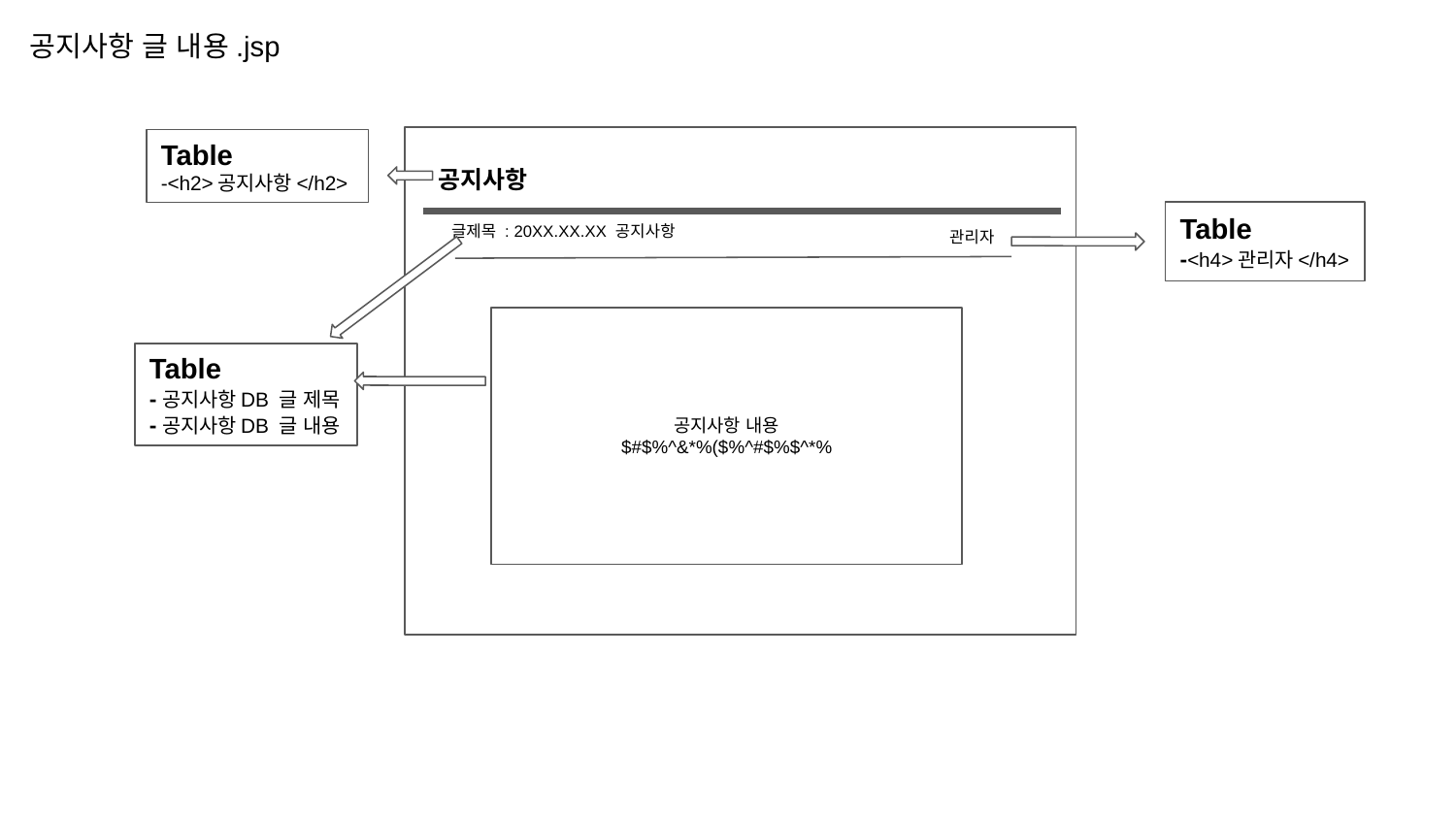

공지사항 글 내용.jsp

Table
-<h2>공지사항</h2>
공지사항

Table
-<h4>관리자</h4>
글제목 : 20XX.XX.XX 공지사항
관리자

공지사항 내용
$#$%^&*%($%^#$%$^*%
Table
-공지사항DB 글 제목
-공지사항DB 글 내용